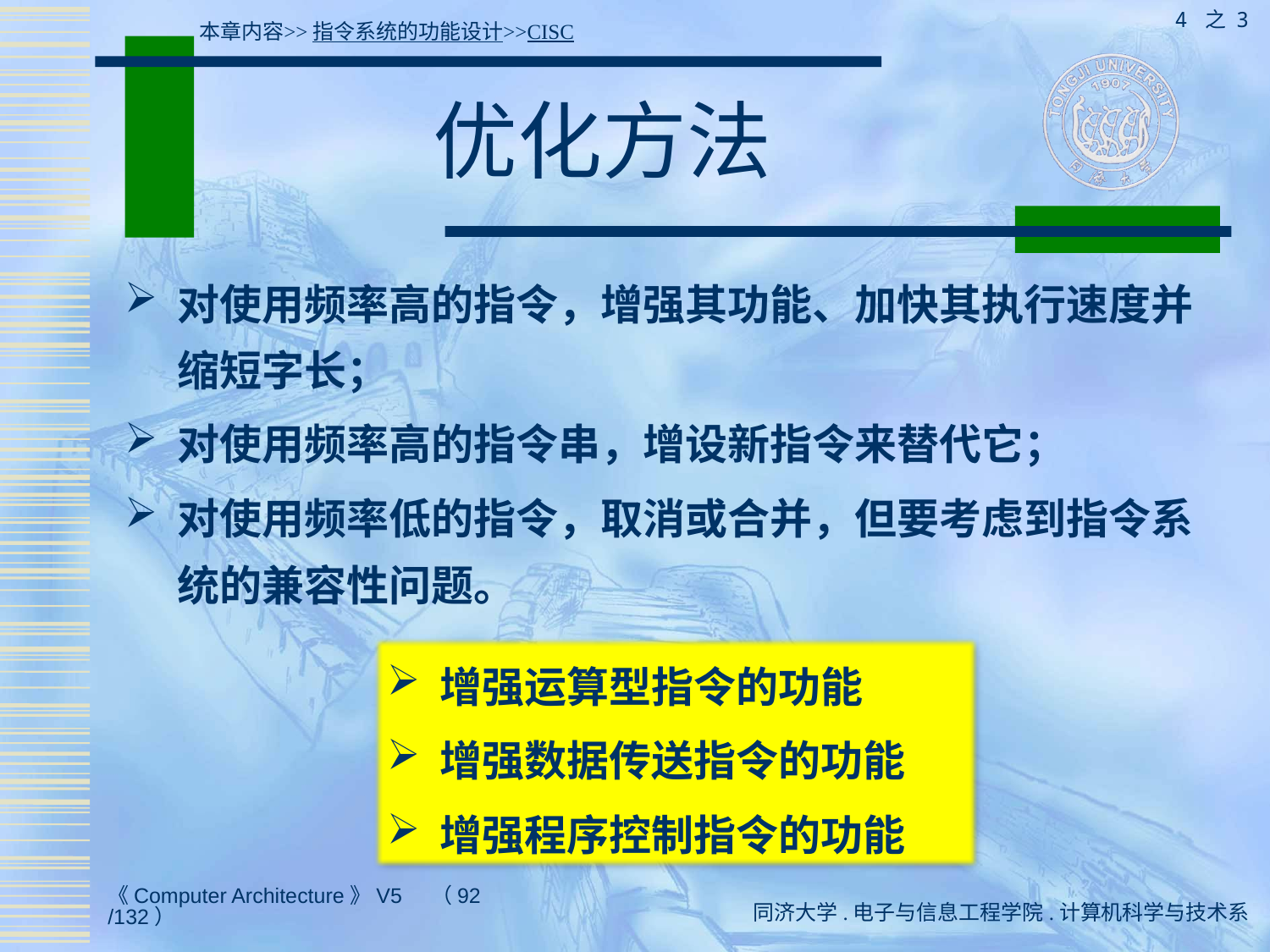

4 之 3
本章内容>>指令系统的功能设计>>CISC
# 优化方法
对使用频率高的指令，增强其功能、加快其执行速度并缩短字长；
对使用频率高的指令串，增设新指令来替代它；
对使用频率低的指令，取消或合并，但要考虑到指令系统的兼容性问题。
增强运算型指令的功能
增强数据传送指令的功能
增强程序控制指令的功能